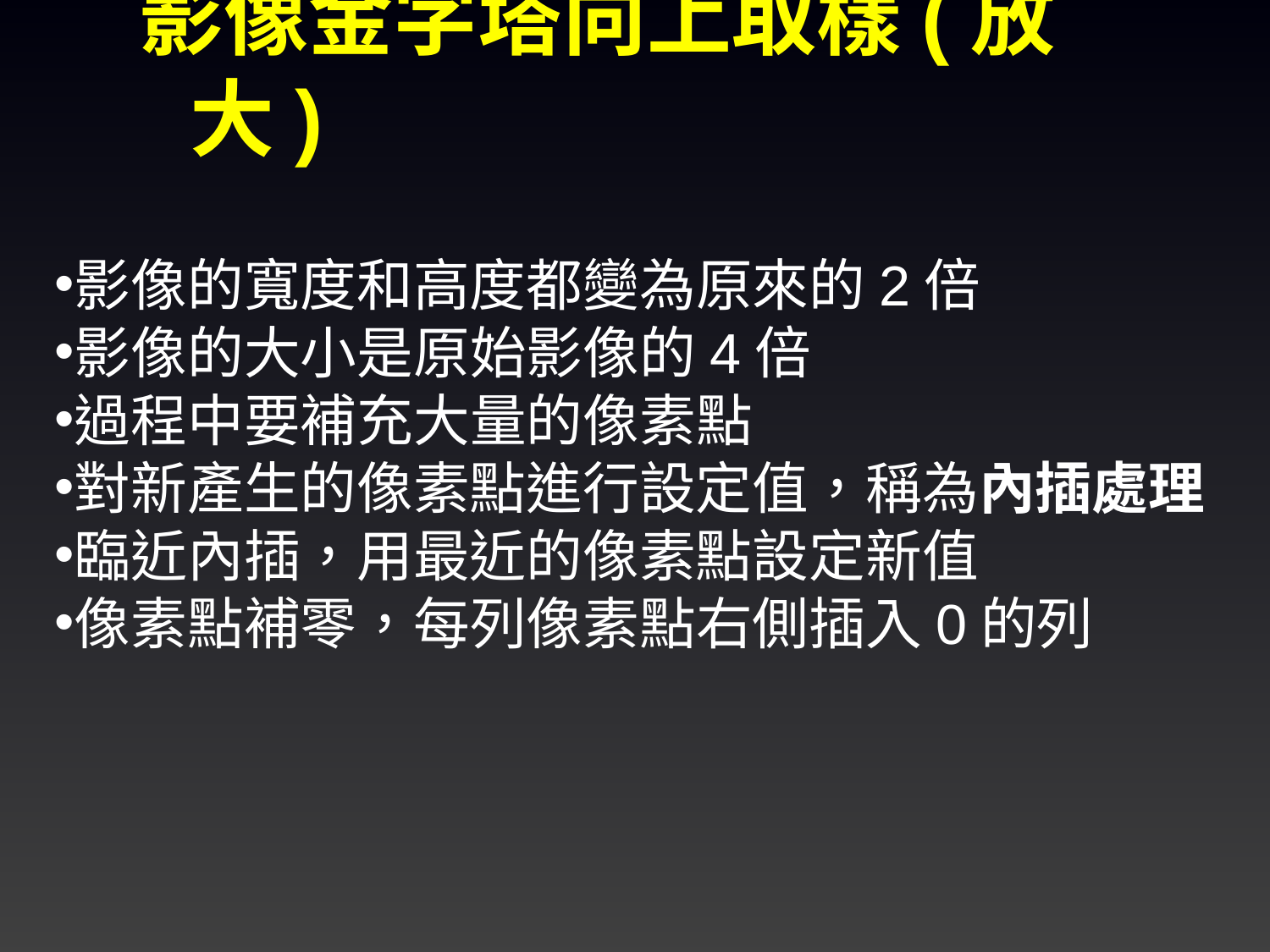

影像金字塔向上取樣(放大)
影像的寬度和高度都變為原來的2倍
影像的大小是原始影像的4倍
過程中要補充大量的像素點
對新產生的像素點進行設定值，稱為內插處理
臨近內插，用最近的像素點設定新值
像素點補零，每列像素點右側插入0的列